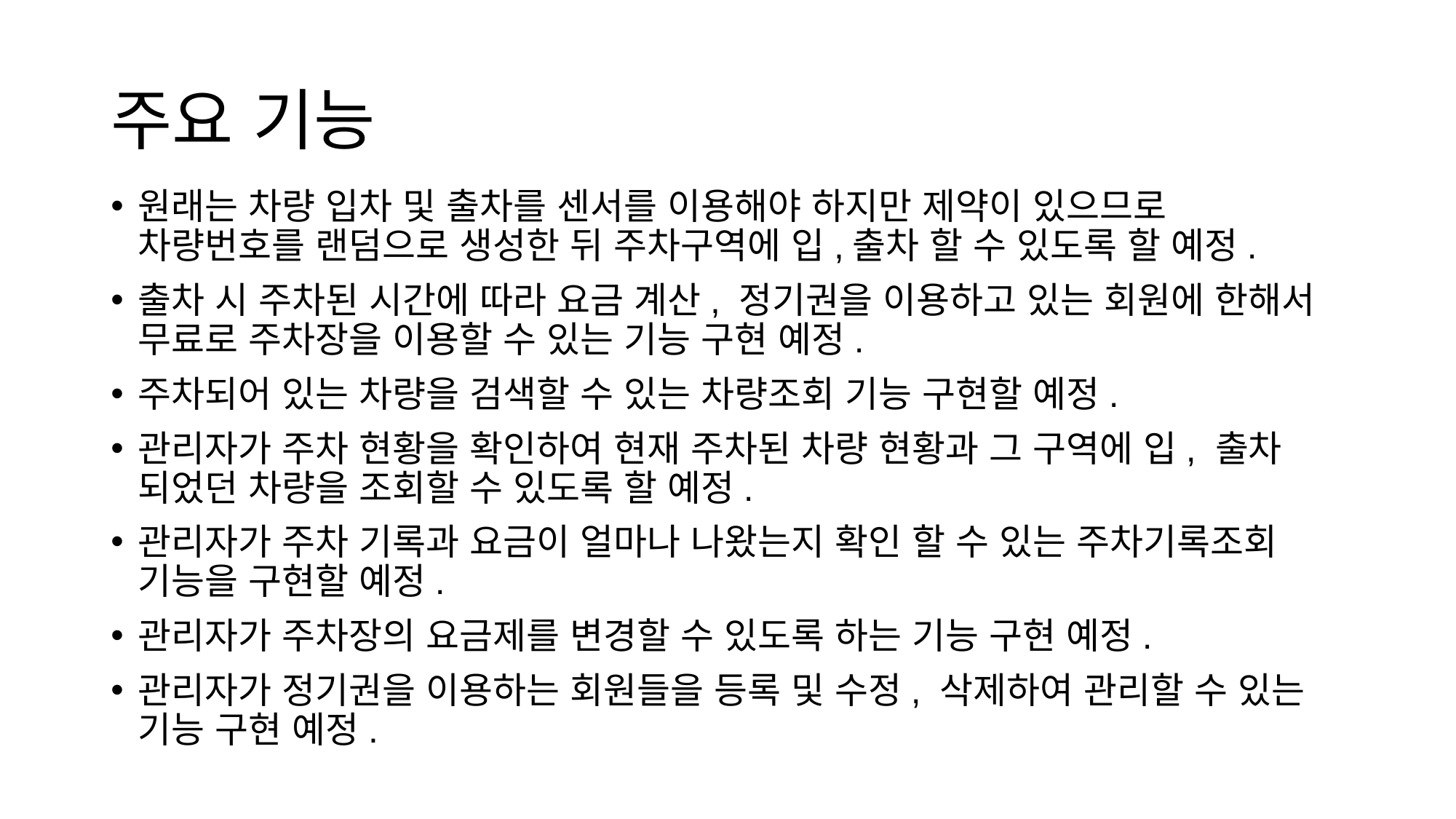

# 주요 기능
원래는 차량 입차 및 출차를 센서를 이용해야 하지만 제약이 있으므로 차량번호를 랜덤으로 생성한 뒤 주차구역에 입,출차 할 수 있도록 할 예정.
출차 시 주차된 시간에 따라 요금 계산, 정기권을 이용하고 있는 회원에 한해서 무료로 주차장을 이용할 수 있는 기능 구현 예정.
주차되어 있는 차량을 검색할 수 있는 차량조회 기능 구현할 예정.
관리자가 주차 현황을 확인하여 현재 주차된 차량 현황과 그 구역에 입, 출차 되었던 차량을 조회할 수 있도록 할 예정.
관리자가 주차 기록과 요금이 얼마나 나왔는지 확인 할 수 있는 주차기록조회 기능을 구현할 예정.
관리자가 주차장의 요금제를 변경할 수 있도록 하는 기능 구현 예정.
관리자가 정기권을 이용하는 회원들을 등록 및 수정, 삭제하여 관리할 수 있는 기능 구현 예정.